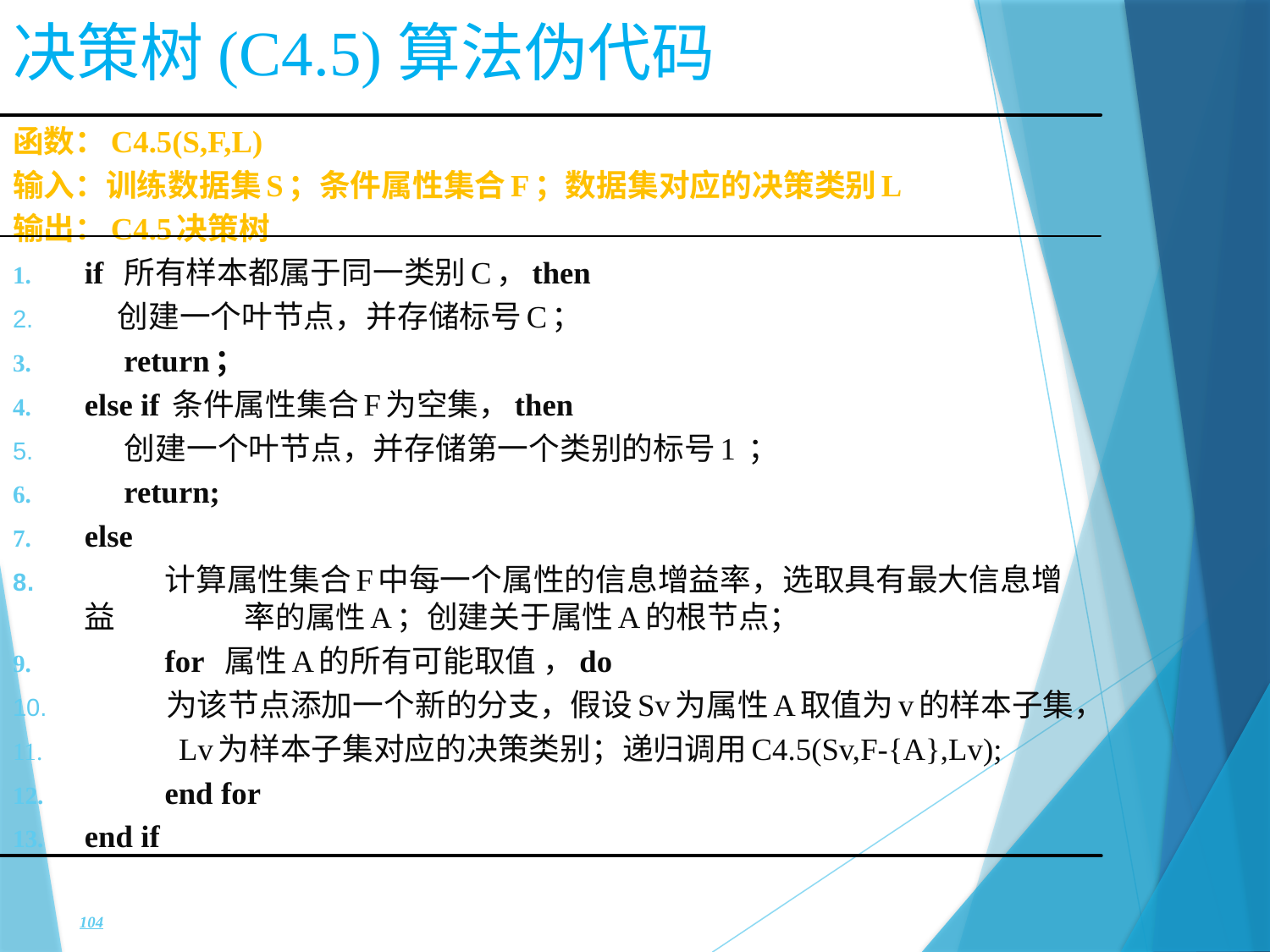

决策树(C4.5)算法伪代码
函数：C4.5(S,F,L)
输入：训练数据集S；条件属性集合F；数据集对应的决策类别L
输出：C4.5决策树
if  所有样本都属于同一类别C，then
    创建一个叶节点，并存储标号C；
     return；
else if 条件属性集合F为空集，then
     创建一个叶节点，并存储第一个类别的标号1 ；
     return;
else
     	计算属性集合F中每一个属性的信息增益率，选取具有最大信息增益              	率的属性A；创建关于属性A的根节点；
     	for  属性A的所有可能取值 ，do
           为该节点添加一个新的分支，假设Sv为属性A取值为v的样本子集，
            Lv为样本子集对应的决策类别；递归调用C4.5(Sv,F-{A},Lv);
     	end for
end if

104